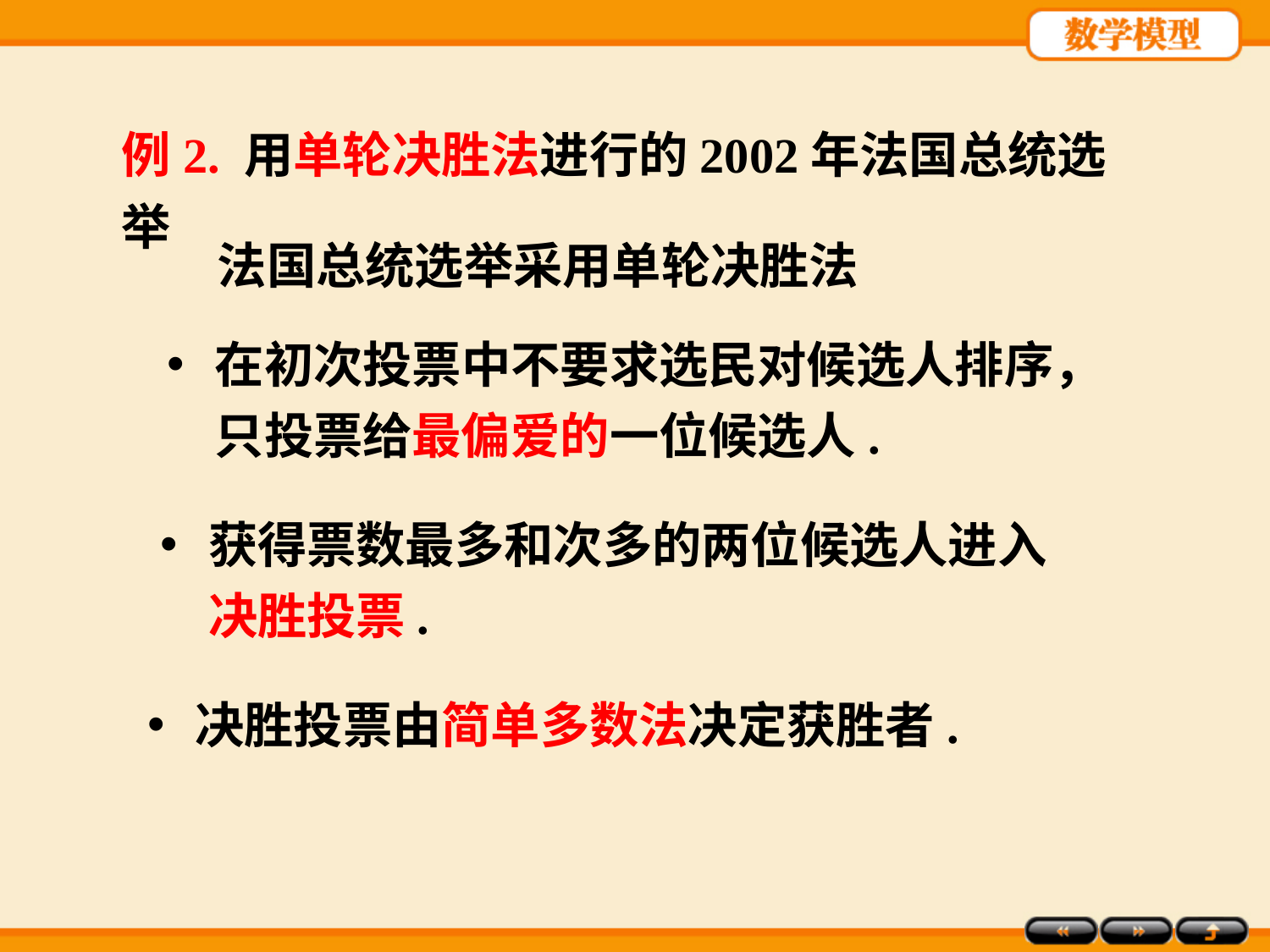

例2. 用单轮决胜法进行的2002年法国总统选举
法国总统选举采用单轮决胜法
在初次投票中不要求选民对候选人排序，只投票给最偏爱的一位候选人.
获得票数最多和次多的两位候选人进入决胜投票.
决胜投票由简单多数法决定获胜者.